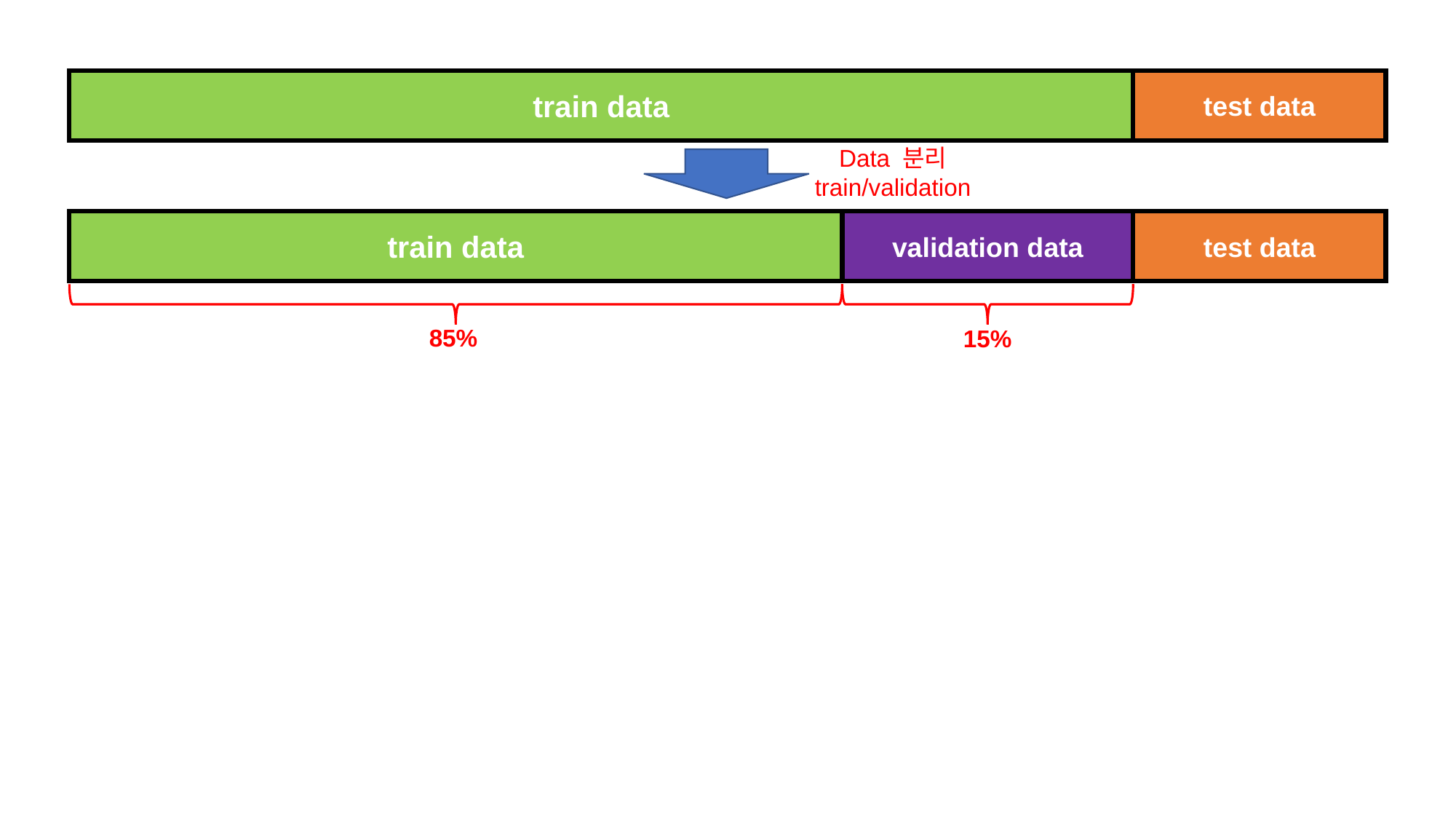

train data
test data
Data 분리
train/validation

train data
validation data
test data
85%
15%